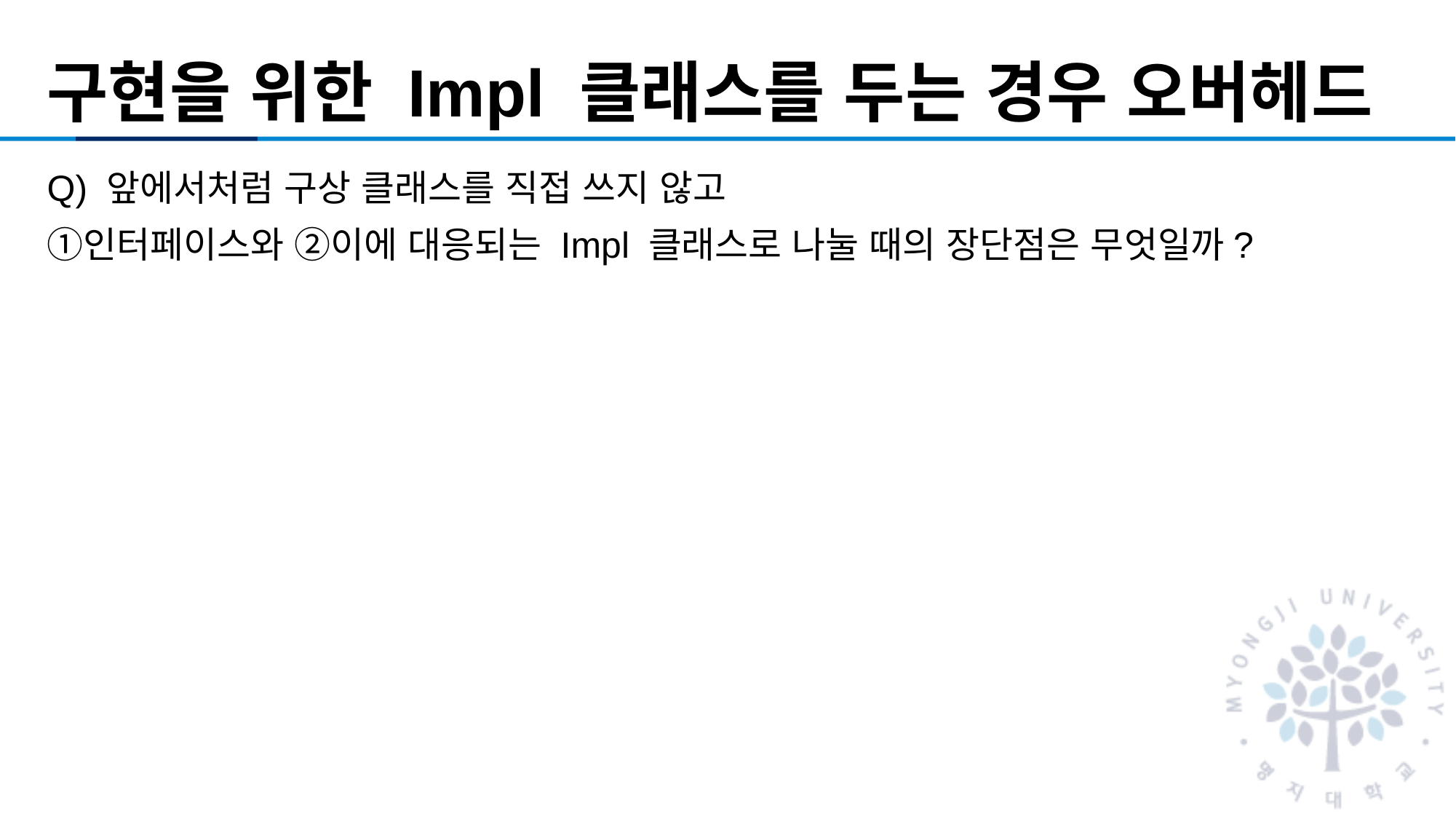

# 구현을 위한 Impl 클래스를 두는 경우 오버헤드
Q) 앞에서처럼 구상 클래스를 직접 쓰지 않고
①인터페이스와 ②이에 대응되는 Impl 클래스로 나눌 때의 장단점은 무엇일까?